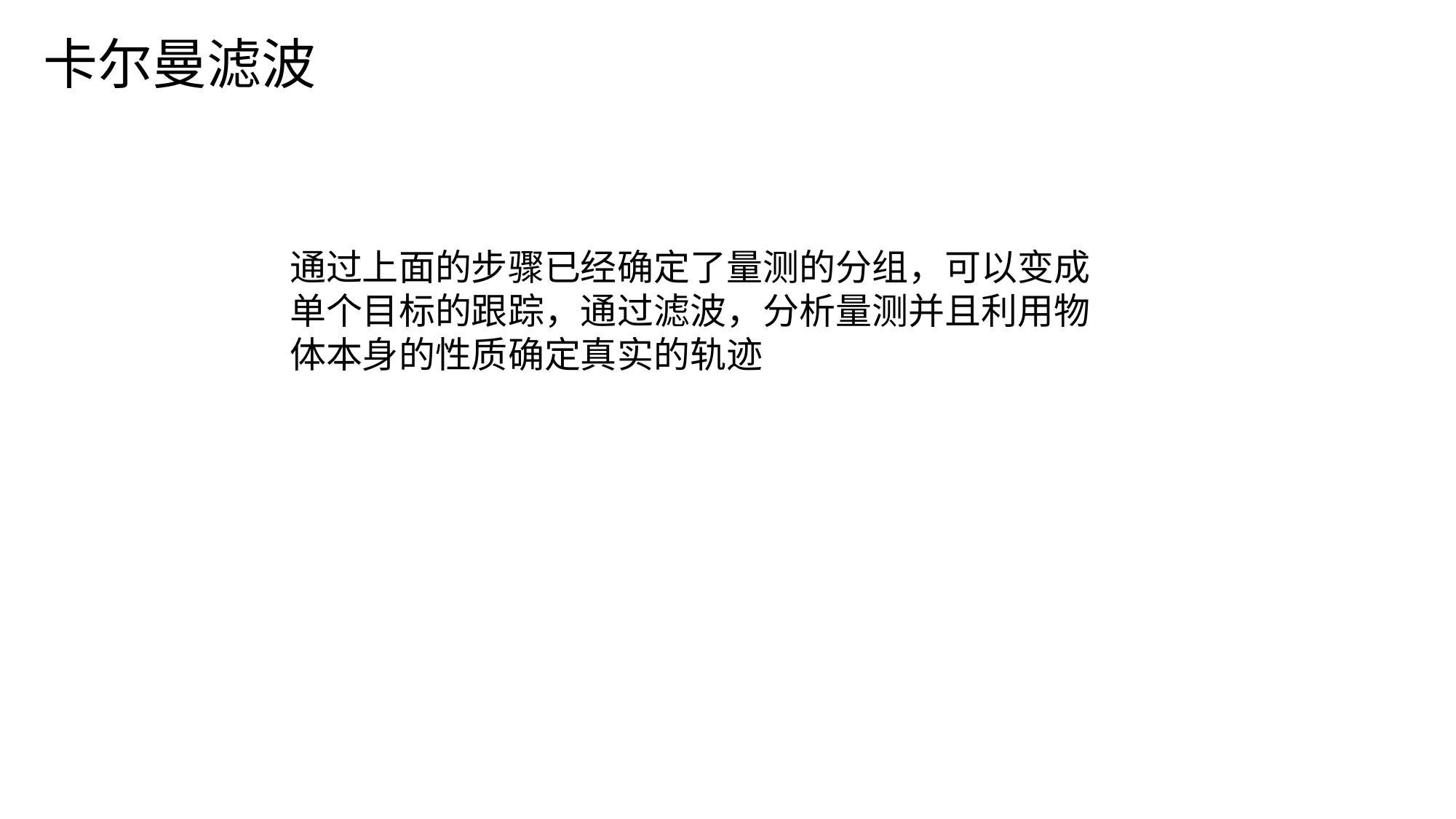

卡尔曼滤波
通过上面的步骤已经确定了量测的分组，可以变成单个目标的跟踪，通过滤波，分析量测并且利用物体本身的性质确定真实的轨迹